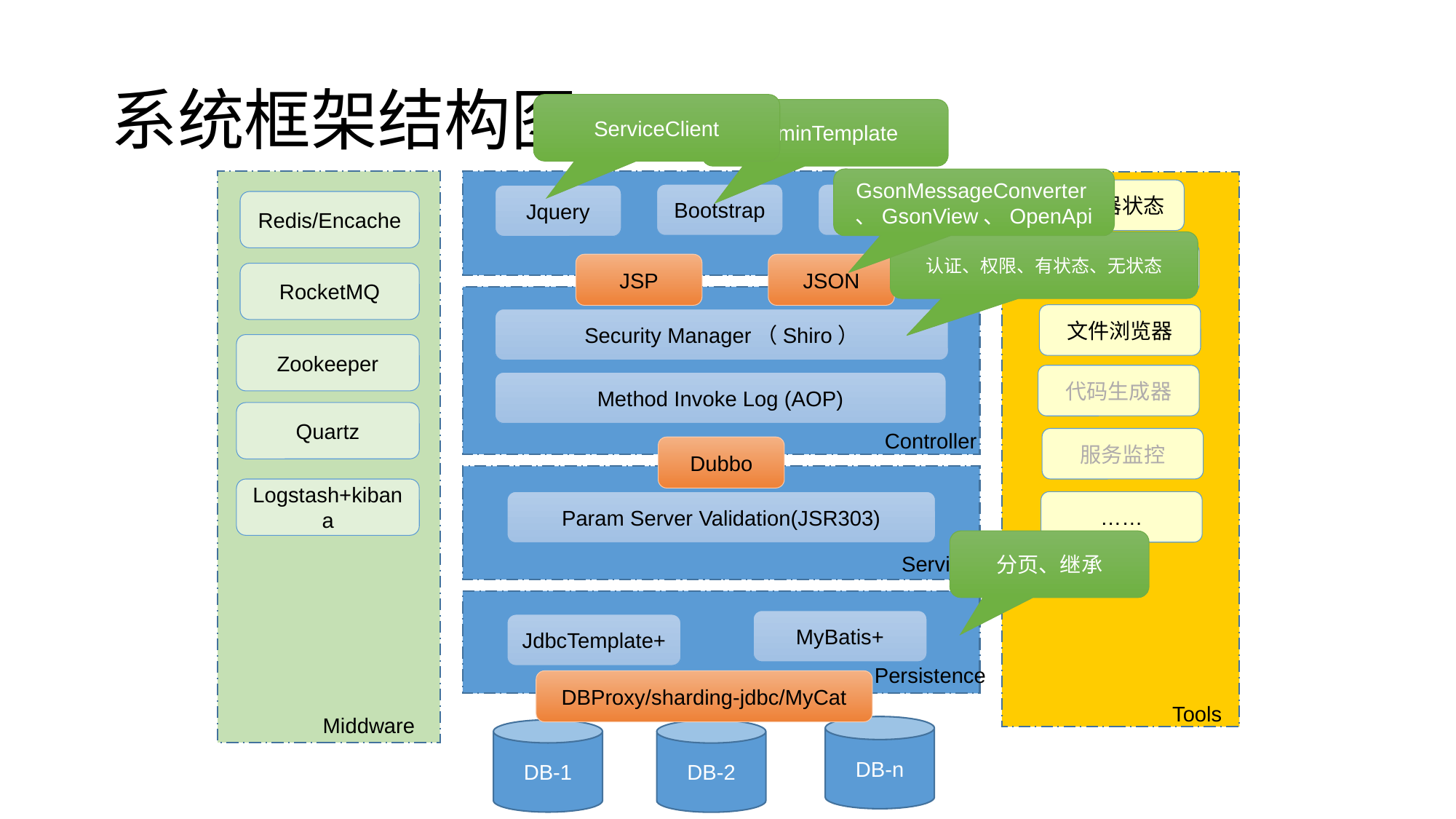

# 系统框架结构图
ServiceClient
AdminTemplate
GsonMessageConverter、GsonView、OpenApi

服务器状态
Bootstrap
Widgets
Jquery
Redis/Encache
认证、权限、有状态、无状态
View
在线日志配置
JSP
JSON
RocketMQ

文件浏览器
Security Manager（Shiro）
Zookeeper
代码生成器
Method Invoke Log (AOP)
Quartz
Controller
服务监控
Dubbo

Logstash+kibana
……
Param Server Validation(JSR303)
分页、继承
Service

MyBatis+
JdbcTemplate+
Persistence
DBProxy/sharding-jdbc/MyCat
Tools
Middware
DB-n
DB-1
DB-2